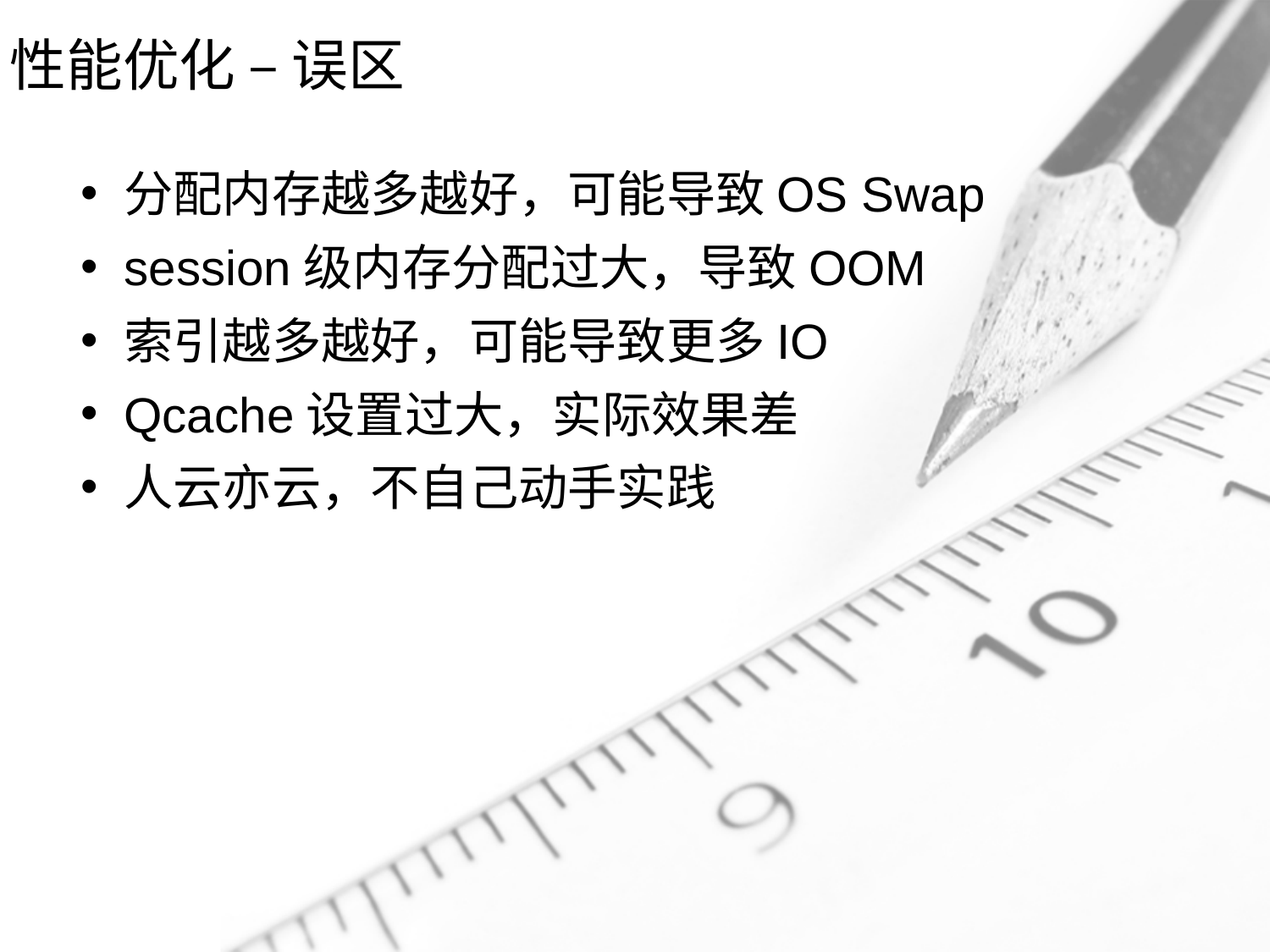

# 性能优化 – 误区
分配内存越多越好，可能导致OS Swap
session级内存分配过大，导致OOM
索引越多越好，可能导致更多IO
Qcache设置过大，实际效果差
人云亦云，不自己动手实践